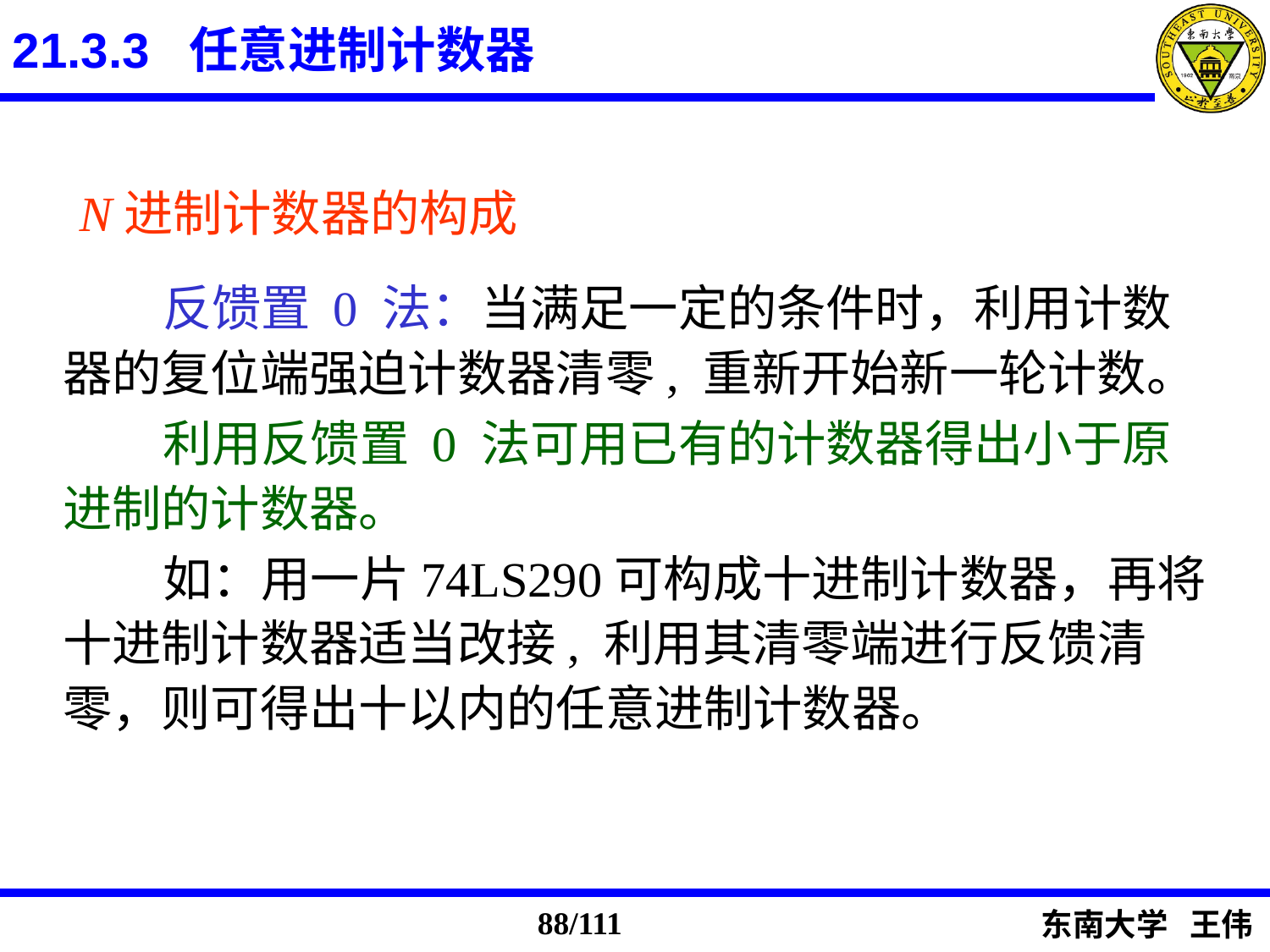

21.3.3  任意进制计数器
N进制计数器的构成
        反馈置 0 法：当满足一定的条件时，利用计数器的复位端强迫计数器清零, 重新开始新一轮计数。
        利用反馈置 0 法可用已有的计数器得出小于原进制的计数器。
        如：用一片74LS290可构成十进制计数器，再将十进制计数器适当改接, 利用其清零端进行反馈清零，则可得出十以内的任意进制计数器。